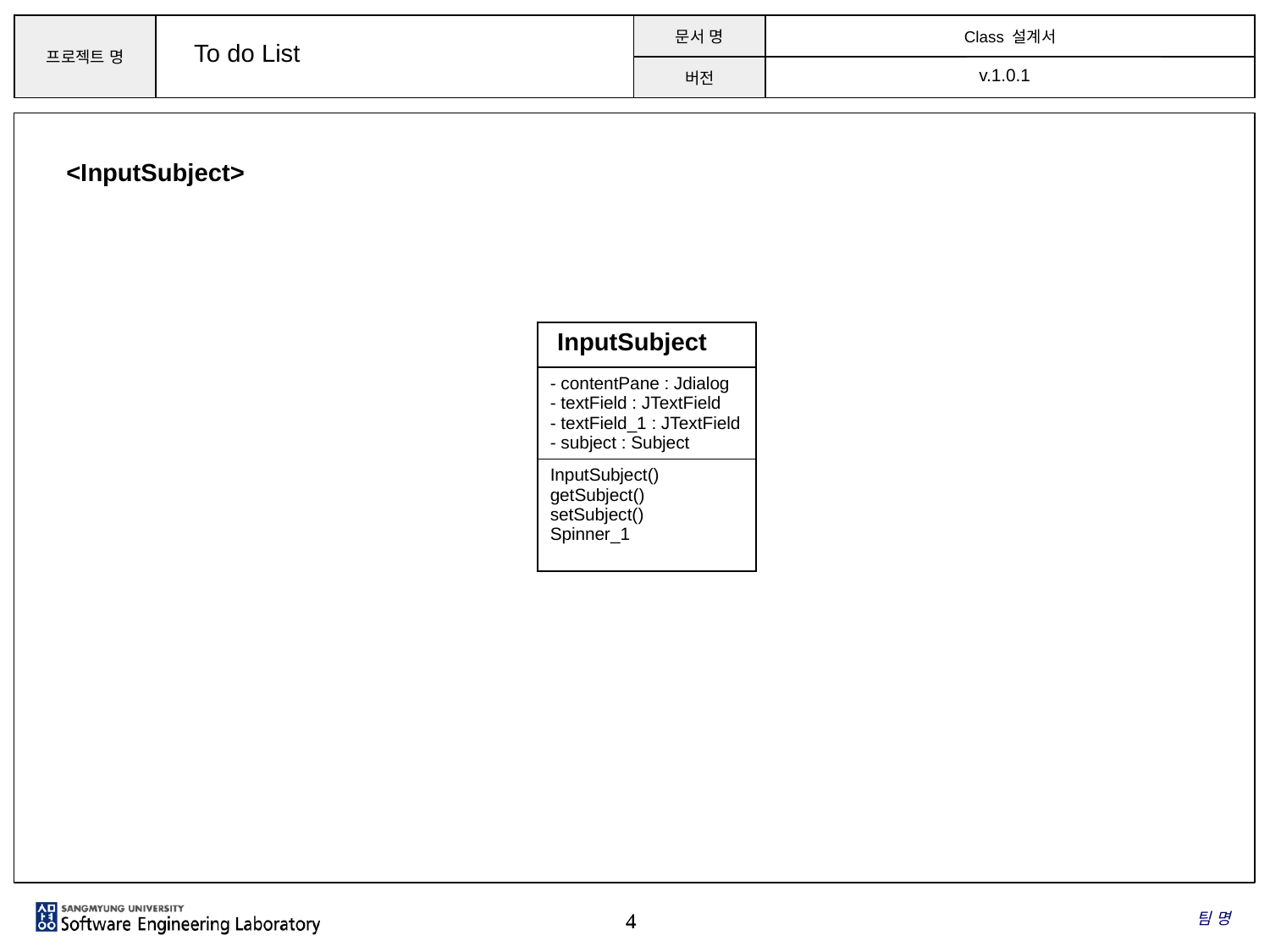

To do List
v.1.0.1
<InputSubject>
| iInputSubject |
| --- |
| - contentPane : Jdialog - textField : JTextField - textField\_1 : JTextField - subject : Subject |
| InputSubject() getSubject() setSubject() Spinner\_1 |
팀 명